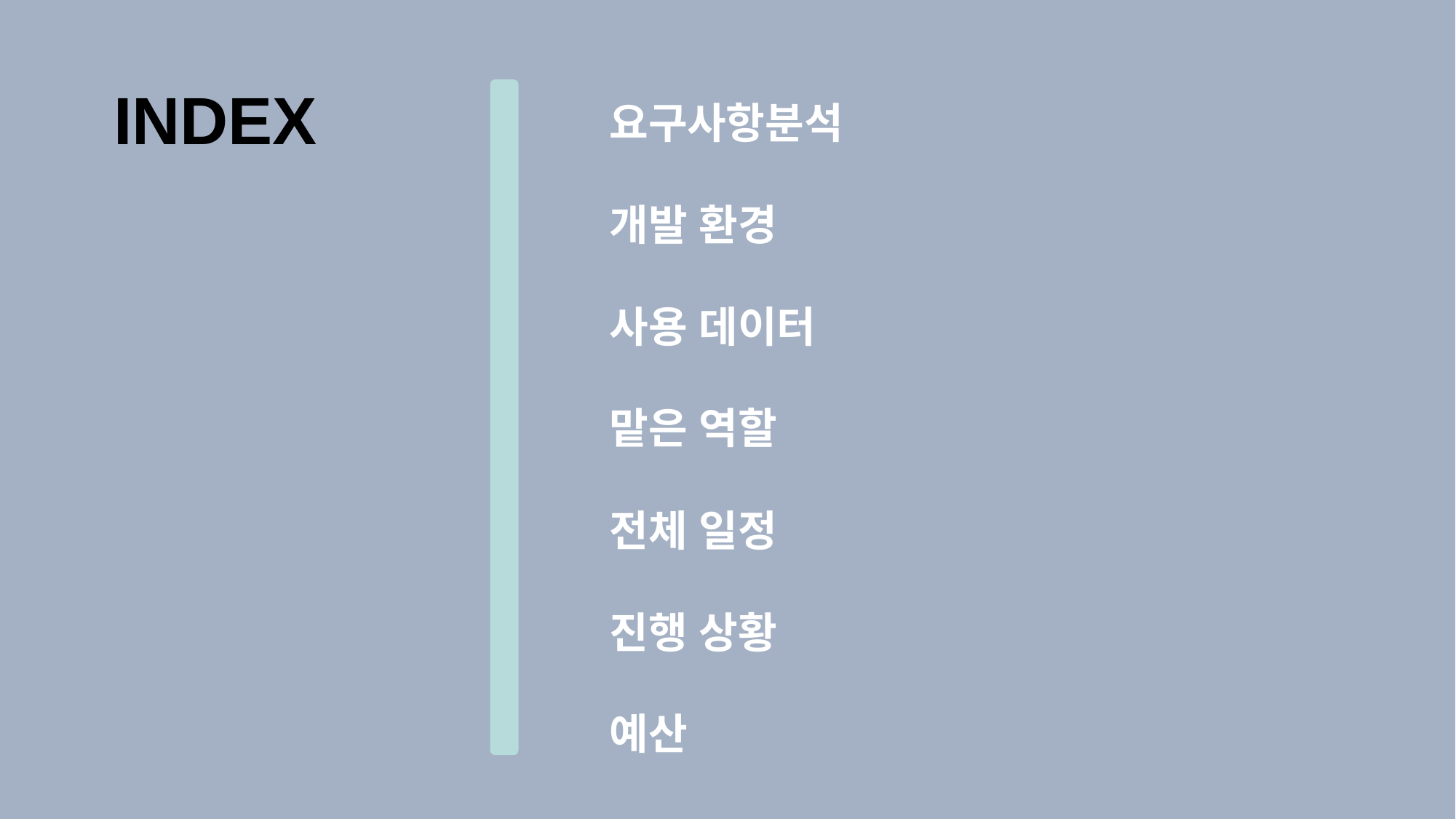

요구사항분석
개발 환경
사용 데이터
맡은 역할
전체 일정
진행 상황
예산
INDEX